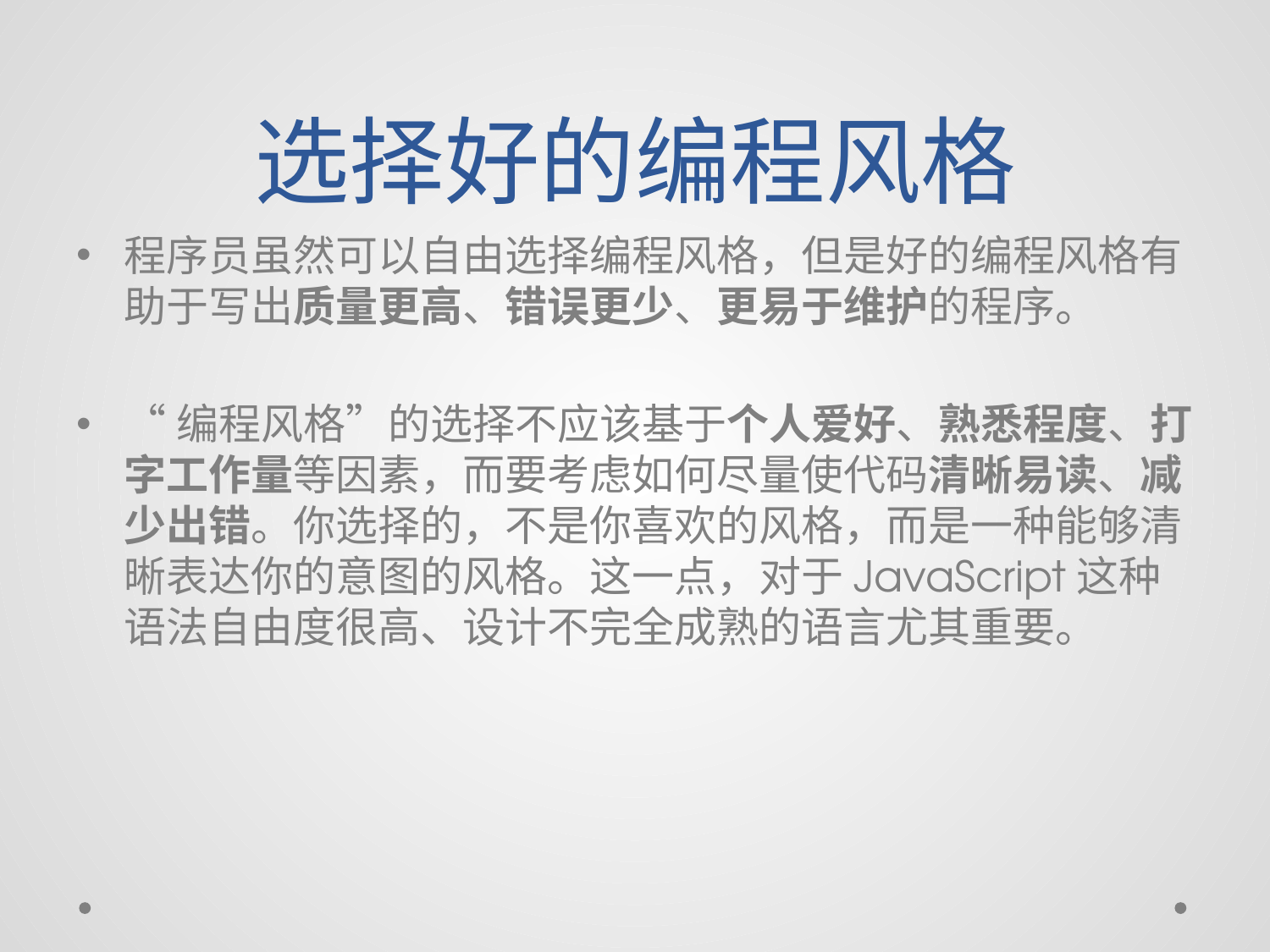

# 选择好的编程风格
程序员虽然可以自由选择编程风格，但是好的编程风格有助于写出质量更高、错误更少、更易于维护的程序。

“编程风格”的选择不应该基于个人爱好、熟悉程度、打字工作量等因素，而要考虑如何尽量使代码清晰易读、减少出错。你选择的，不是你喜欢的风格，而是一种能够清晰表达你的意图的风格。这一点，对于JavaScript这种语法自由度很高、设计不完全成熟的语言尤其重要。